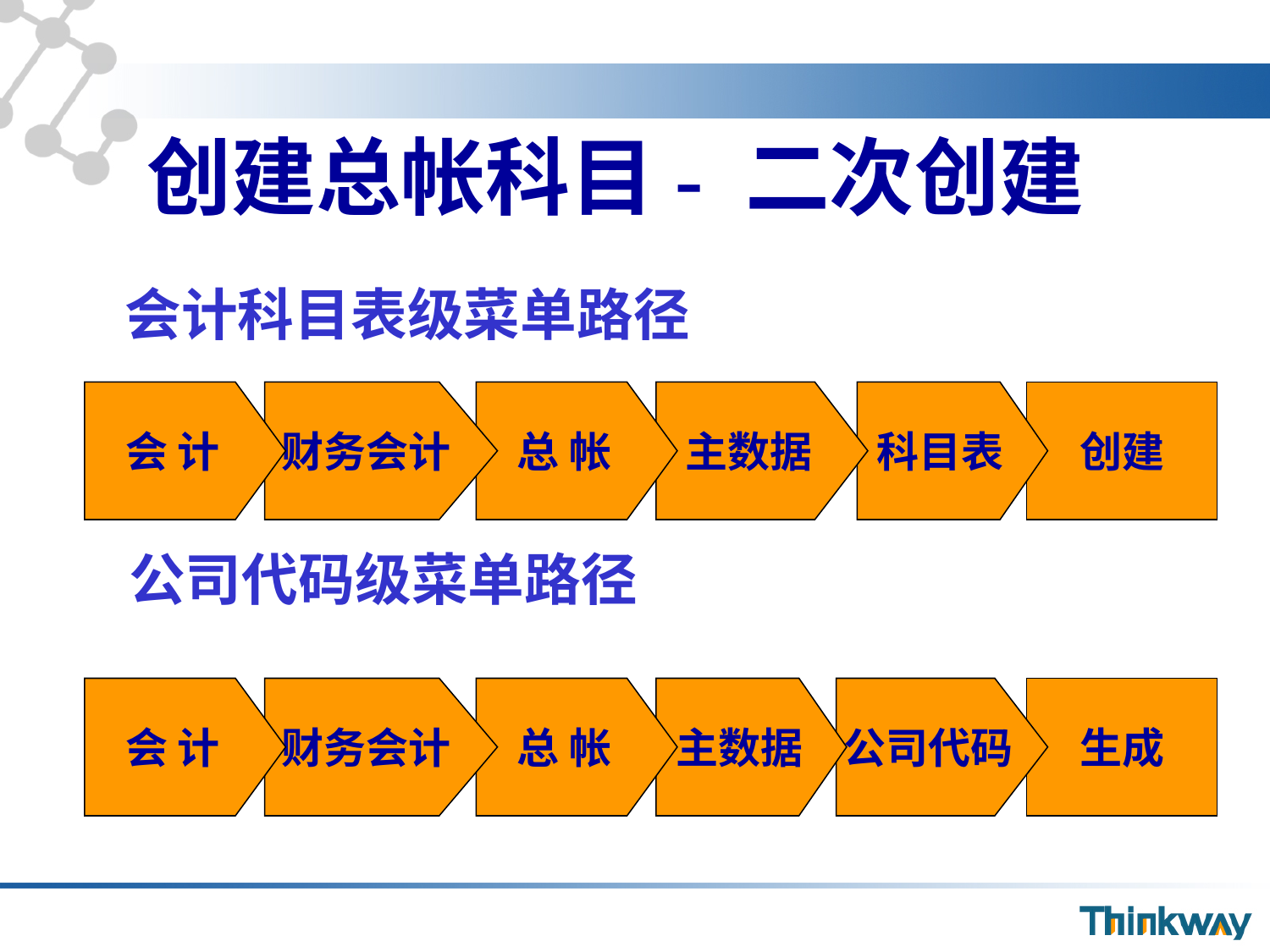

# 创建总帐科目- 二次创建
会计科目表级菜单路径
会 计
财务会计
总 帐
主数据
科目表
创建
公司代码级菜单路径
会 计
财务会计
总 帐
主数据
公司代码
生成